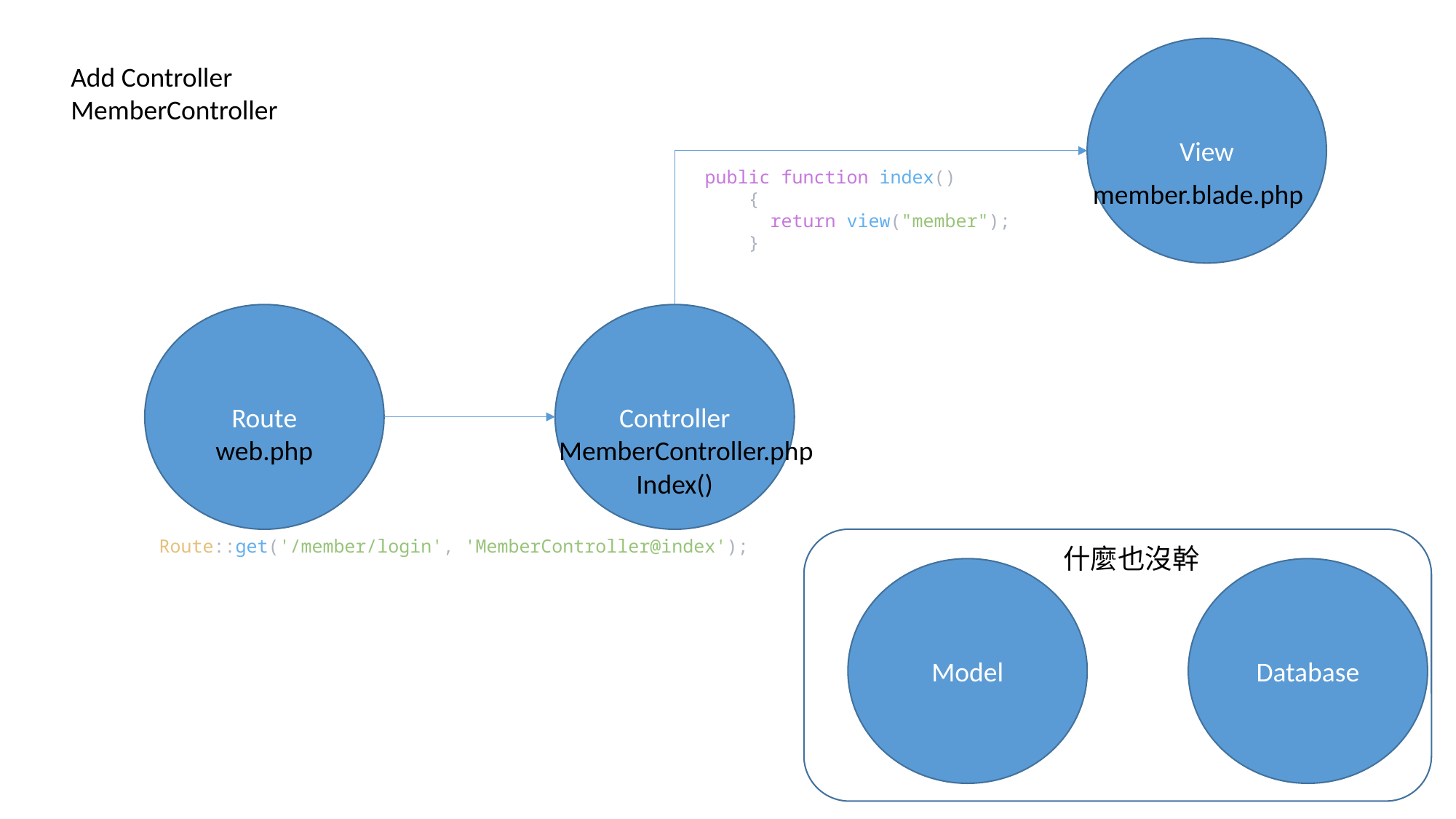

View
Add Controller
MemberController
public function index()
    {
      return view("member");
    }

member.blade.php
Route
Controller
web.php
MemberController.php
Index()
Route::get('/member/login', 'MemberController@index');

什麼也沒幹
Model
Database